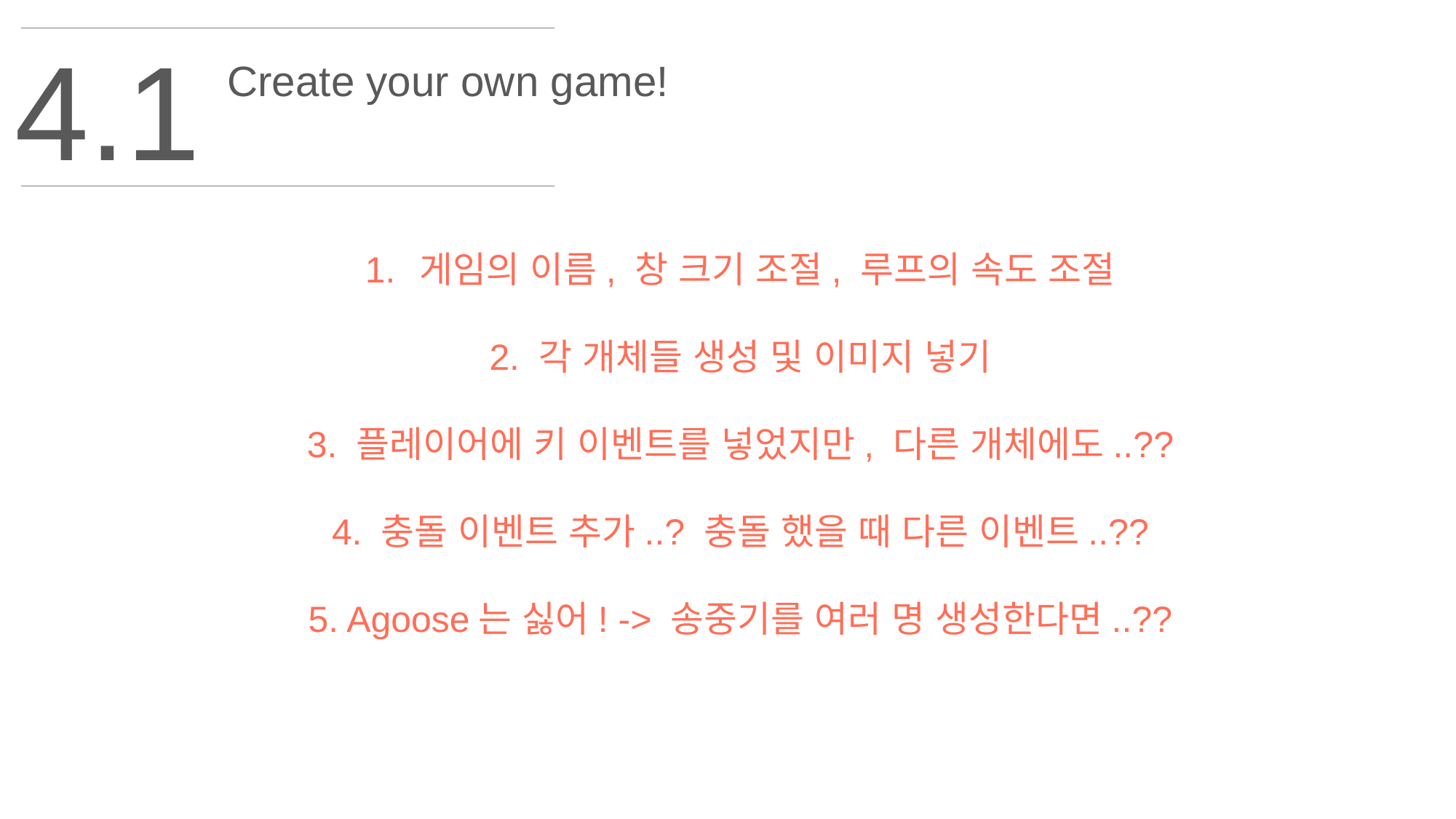

4.1
Create your own game!

게임의 이름, 창 크기 조절, 루프의 속도 조절

2. 각 개체들 생성 및 이미지 넣기

3. 플레이어에 키 이벤트를 넣었지만, 다른 개체에도..??

4. 충돌 이벤트 추가..? 충돌 했을 때 다른 이벤트..??

5. Agoose는 싫어! -> 송중기를 여러 명 생성한다면..??